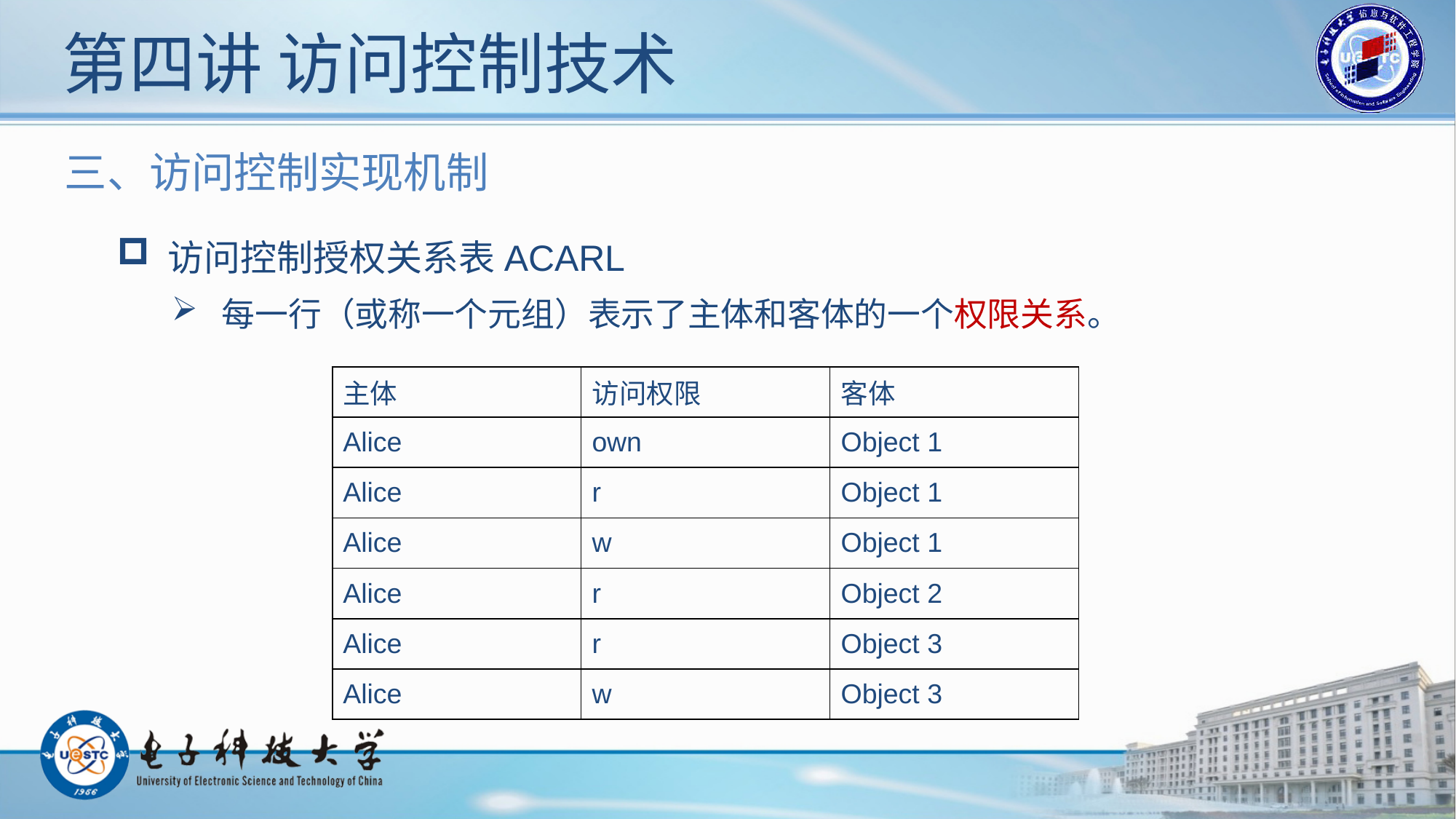

# 第四讲 访问控制技术
三、访问控制实现机制
 访问控制授权关系表ACARL
  每一行（或称一个元组）表示了主体和客体的一个权限关系。
| 主体 | 访问权限 | 客体 |
| --- | --- | --- |
| Alice | own | Object 1 |
| Alice | r | Object 1 |
| Alice | w | Object 1 |
| Alice | r | Object 2 |
| Alice | r | Object 3 |
| Alice | w | Object 3 |